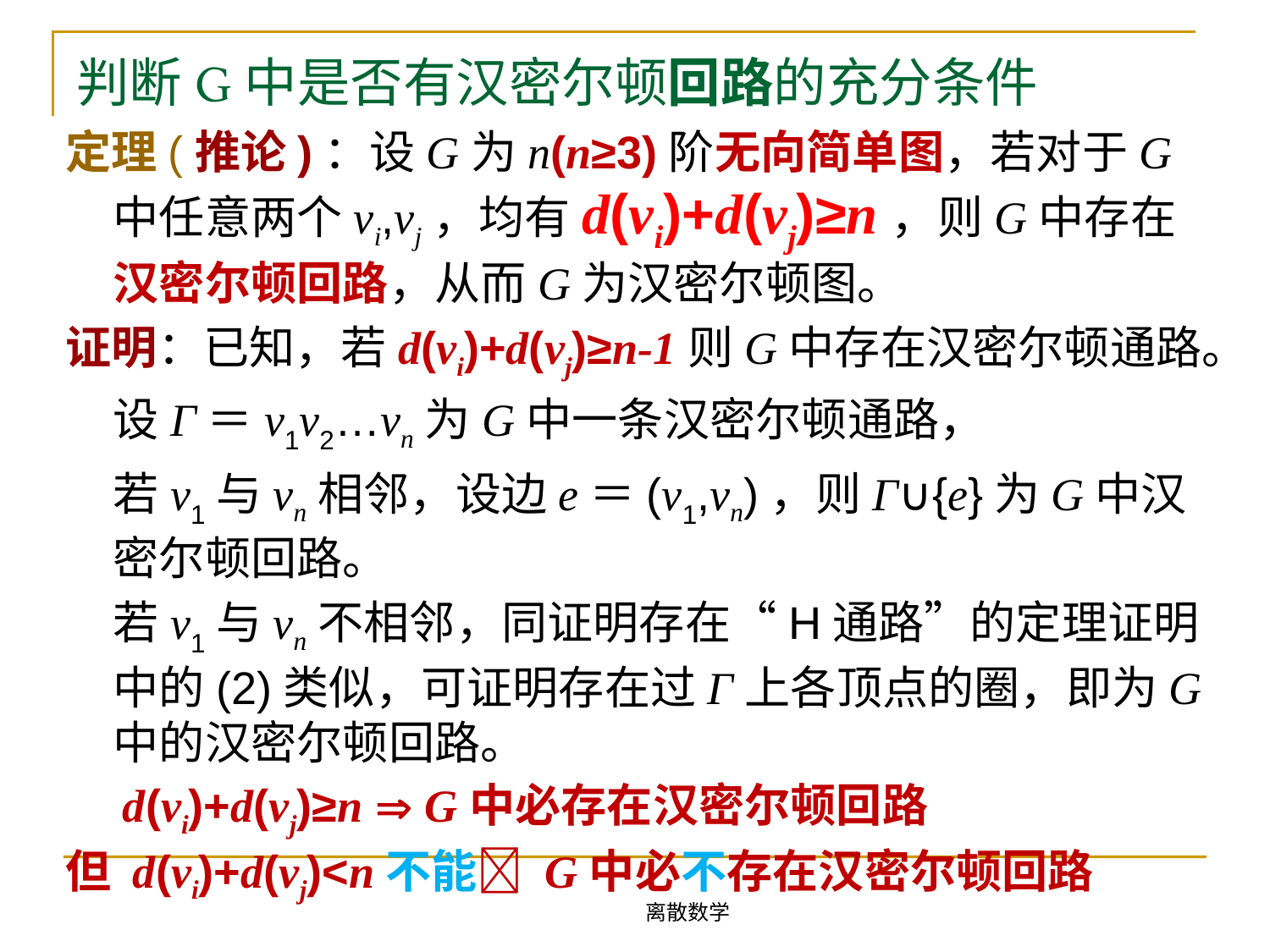

# 判断G中是否有汉密尔顿回路的充分条件
定理(推论)：设G为n(n≥3)阶无向简单图，若对于G中任意两个vi,vj，均有d(vi)+d(vj)≥n，则G中存在汉密尔顿回路，从而G为汉密尔顿图。
证明：已知，若d(vi)+d(vj)≥n-1则G中存在汉密尔顿通路。
	设Г＝v1v2…vn为G中一条汉密尔顿通路，
	若v1与vn相邻，设边e＝(v1,vn)，则Г∪{e}为G中汉密尔顿回路。
	若v1与vn不相邻，同证明存在“H通路”的定理证明中的(2)类似，可证明存在过Г上各顶点的圈，即为G中的汉密尔顿回路。
     d(vi)+d(vj)≥n ⇒ G中必存在汉密尔顿回路
但 d(vi)+d(vj)<n不能⇒ G中必不存在汉密尔顿回路

离散数学
10